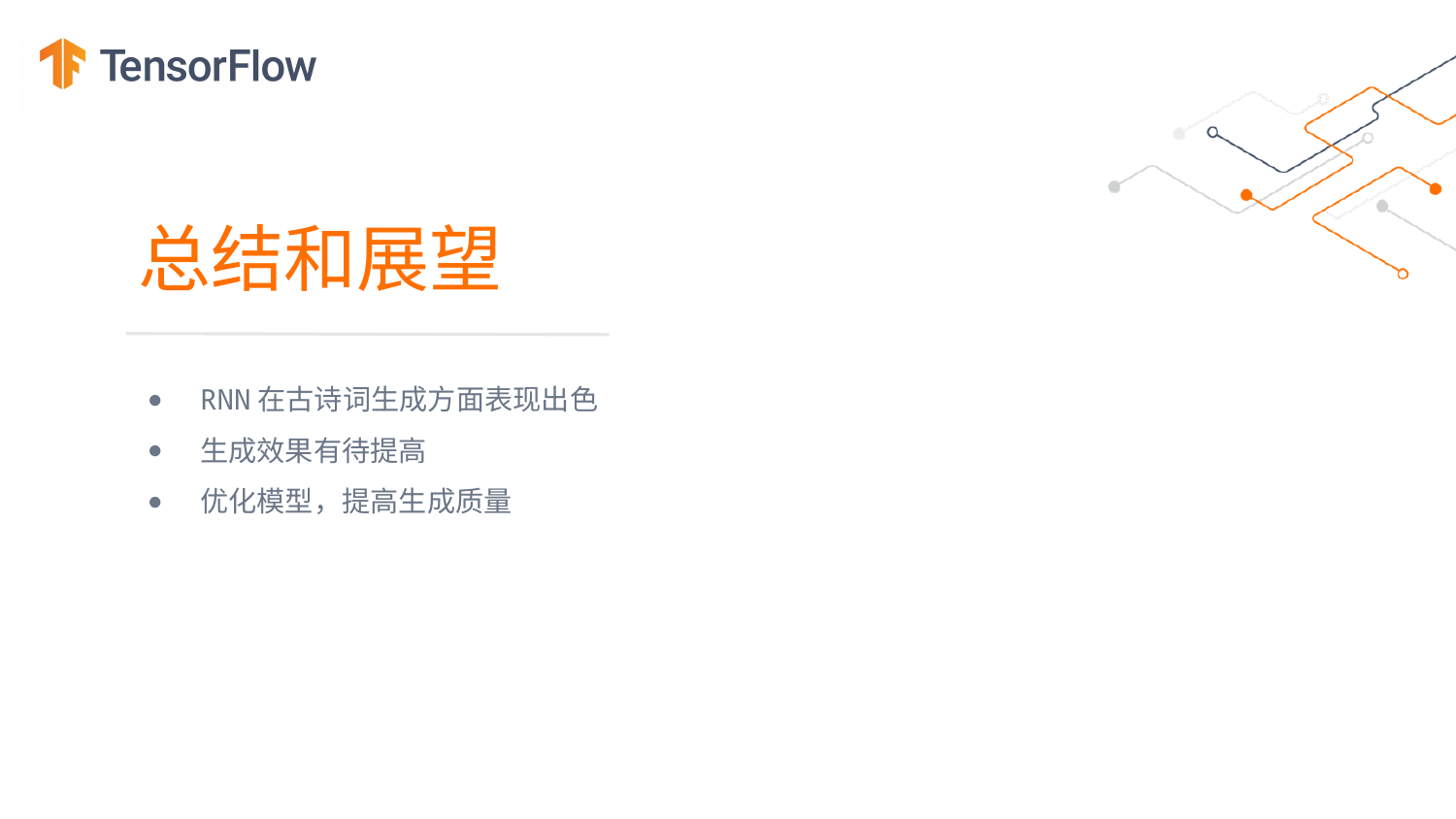

总结和展望
RNN在古诗词生成方面表现出色
生成效果有待提高
优化模型，提高生成质量